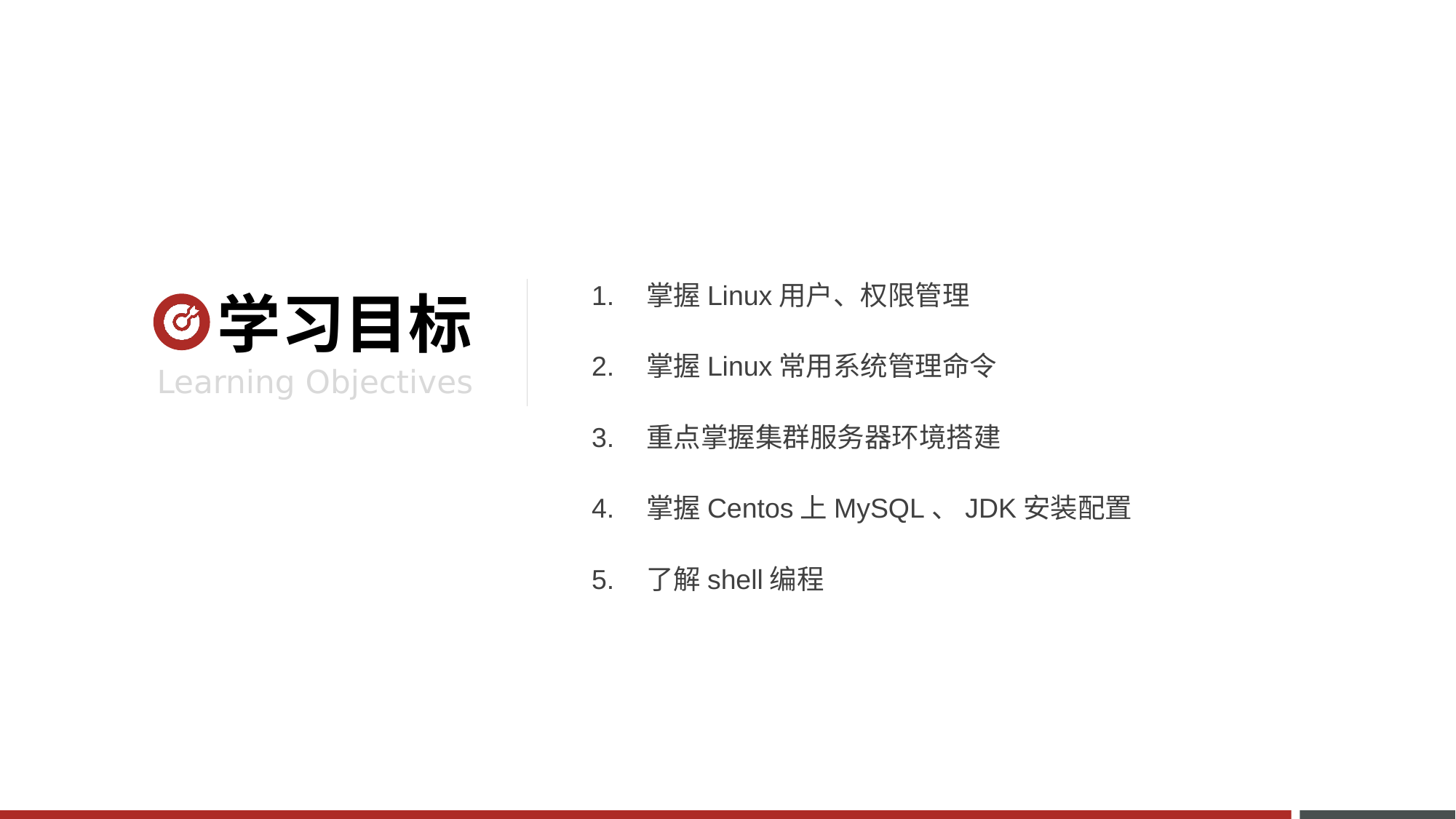

掌握Linux用户、权限管理
掌握Linux常用系统管理命令
重点掌握集群服务器环境搭建
掌握Centos上MySQL、JDK安装配置
了解shell编程